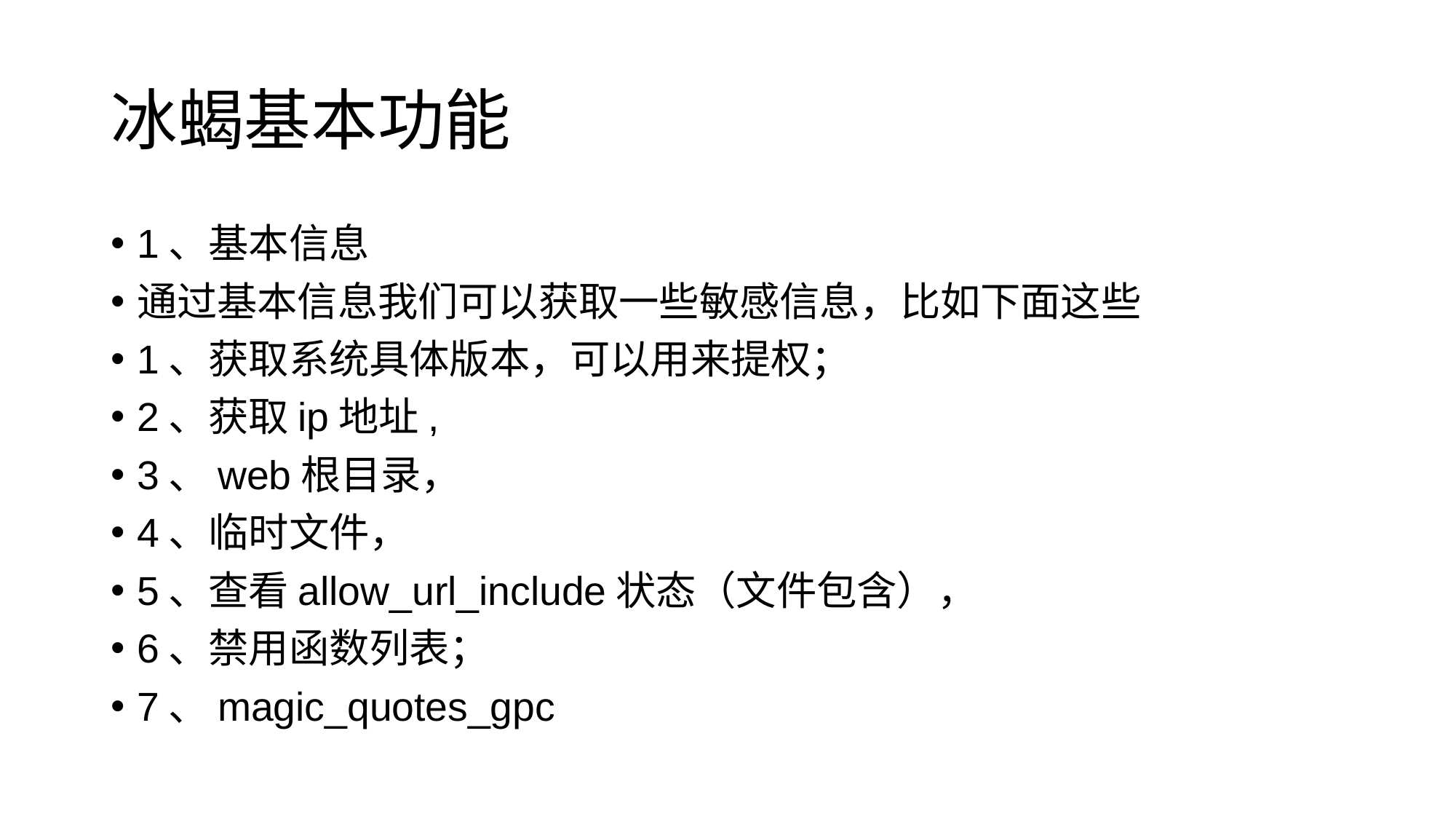

# 冰蝎基本功能
1、基本信息
通过基本信息我们可以获取一些敏感信息，比如下面这些
1、获取系统具体版本，可以用来提权；
2、获取ip地址,
3、web根目录，
4、临时文件，
5、查看allow_url_include状态（文件包含），
6、禁用函数列表；
7、magic_quotes_gpc